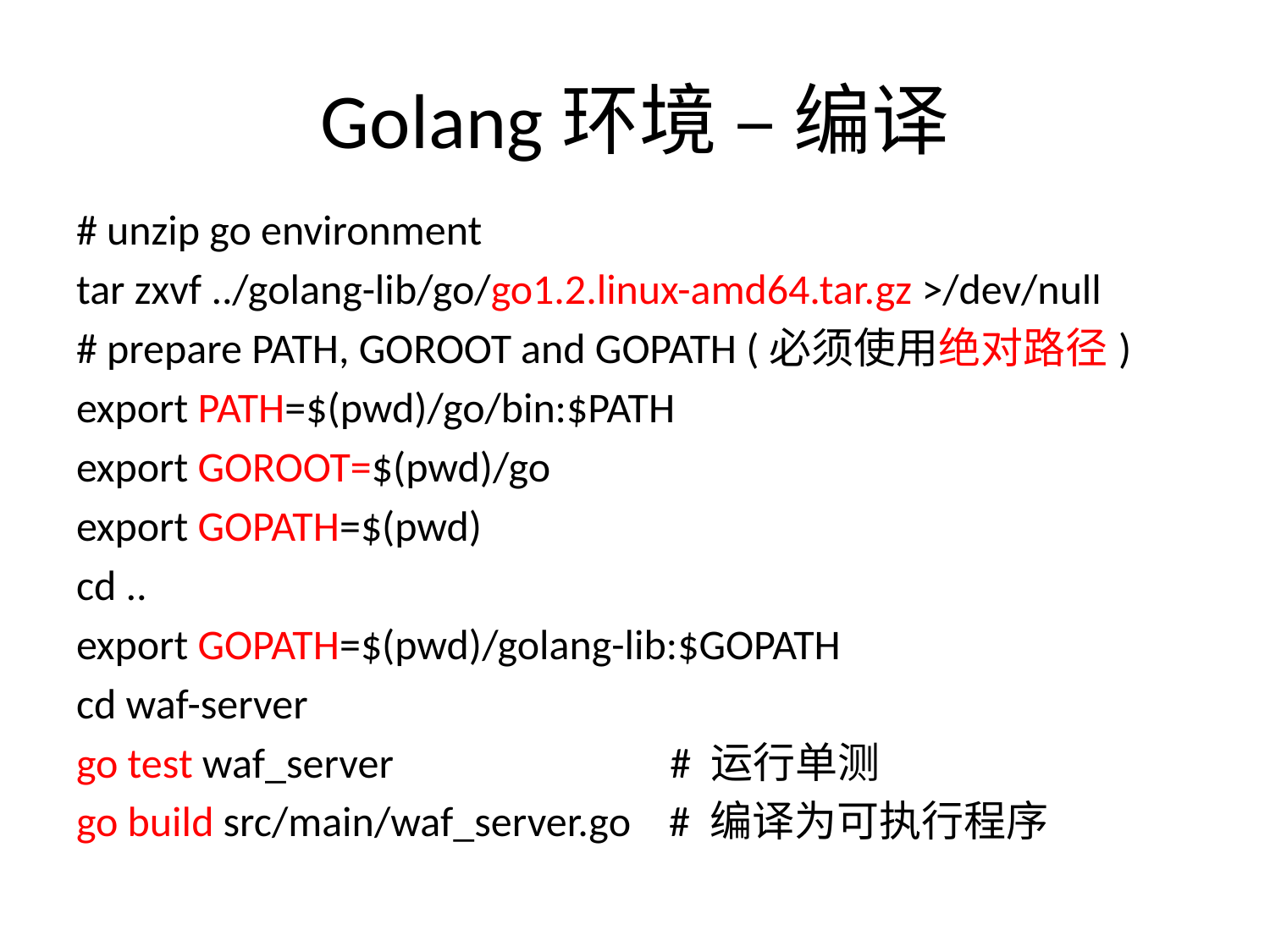

# Golang环境 – 编译
# unzip go environment
tar zxvf ../golang-lib/go/go1.2.linux-amd64.tar.gz >/dev/null
# prepare PATH, GOROOT and GOPATH (必须使用绝对路径)
export PATH=$(pwd)/go/bin:$PATH
export GOROOT=$(pwd)/go
export GOPATH=$(pwd)
cd ..
export GOPATH=$(pwd)/golang-lib:$GOPATH
cd waf-server
go test waf_server                             # 运行单测
go build src/main/waf_server.go    # 编译为可执行程序